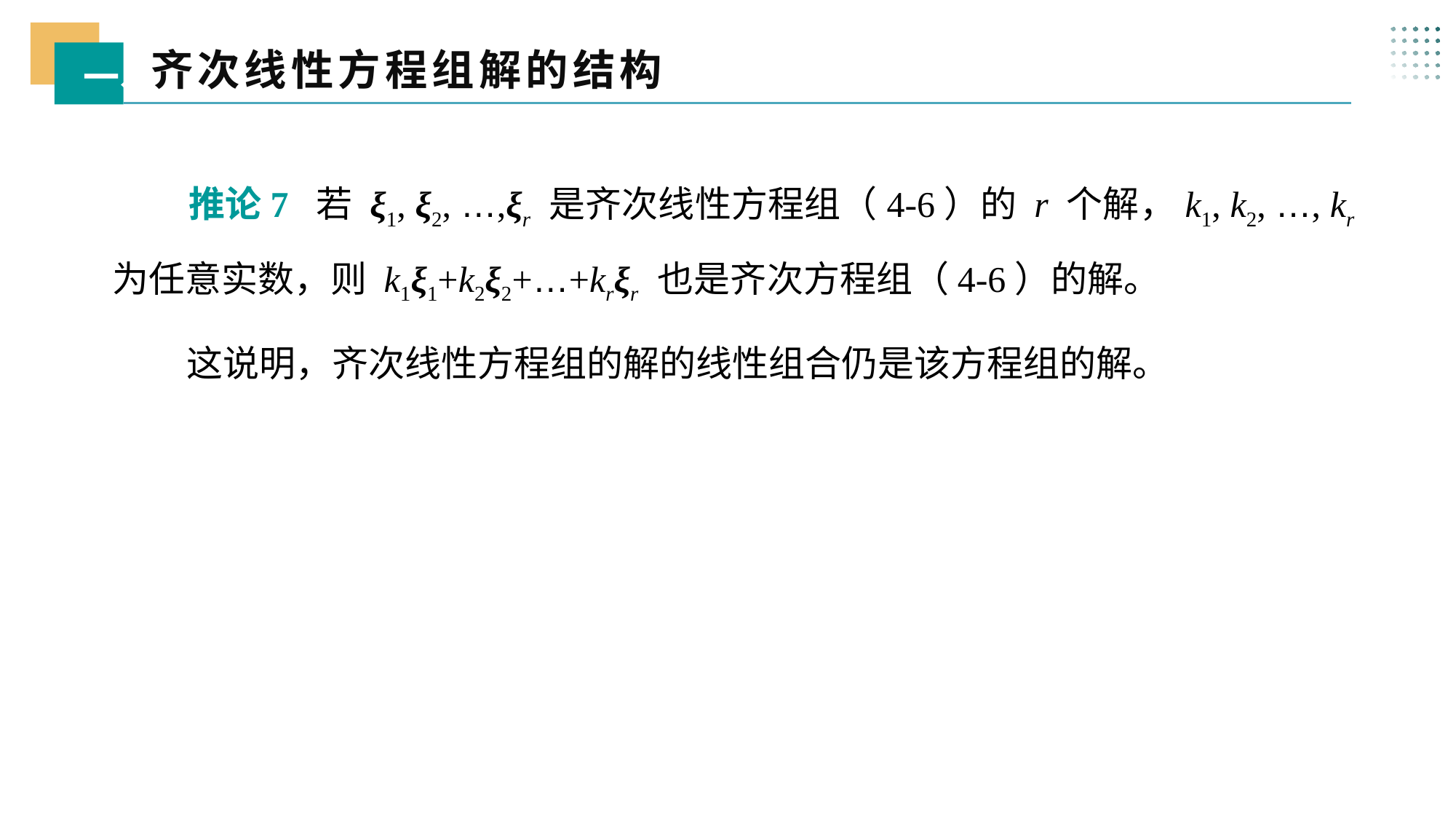

齐次线性方程组解的结构
一、
        推论7  若 ξ1, ξ2, …,ξr 是齐次线性方程组（4-6）的 r 个解，k1, k2, …, kr 为任意实数，则 k1ξ1+k2ξ2+…+krξr  也是齐次方程组（4-6）的解。
        这说明，齐次线性方程组的解的线性组合仍是该方程组的解。